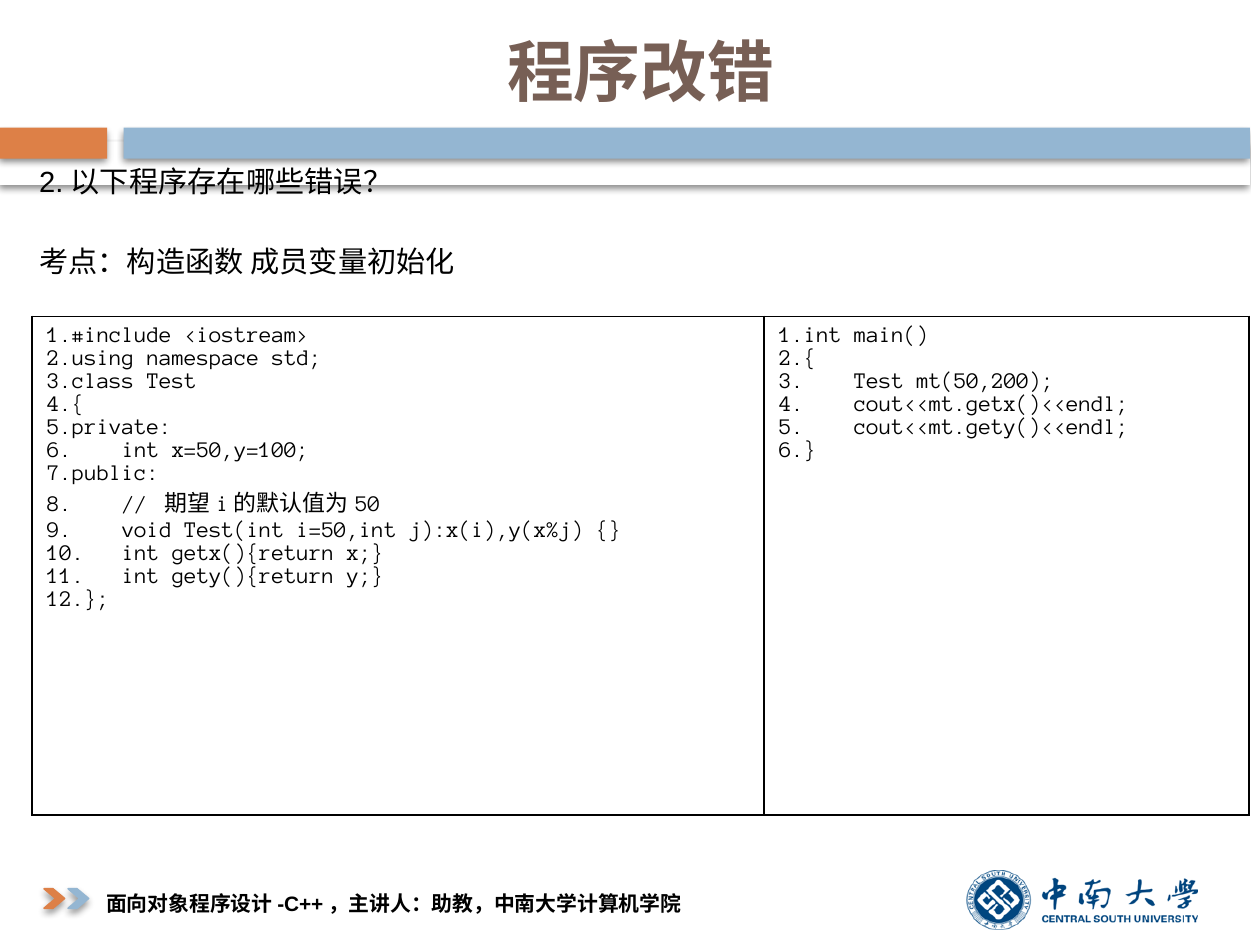

# 程序改错
2.以下程序存在哪些错误？

考点：构造函数 成员变量初始化
| #include <iostream>   using namespace std;   class Test   {   private:       int x=50,y=100;   public: // 期望i的默认值为50       void Test(int i=50,int j):x(i),y(x%j) {}     int getx(){return x;}      int gety(){return y;}   }; | int main()   {         Test mt(50,200);       cout<<mt.getx()<<endl;       cout<<mt.gety()<<endl;   } |
| --- | --- |